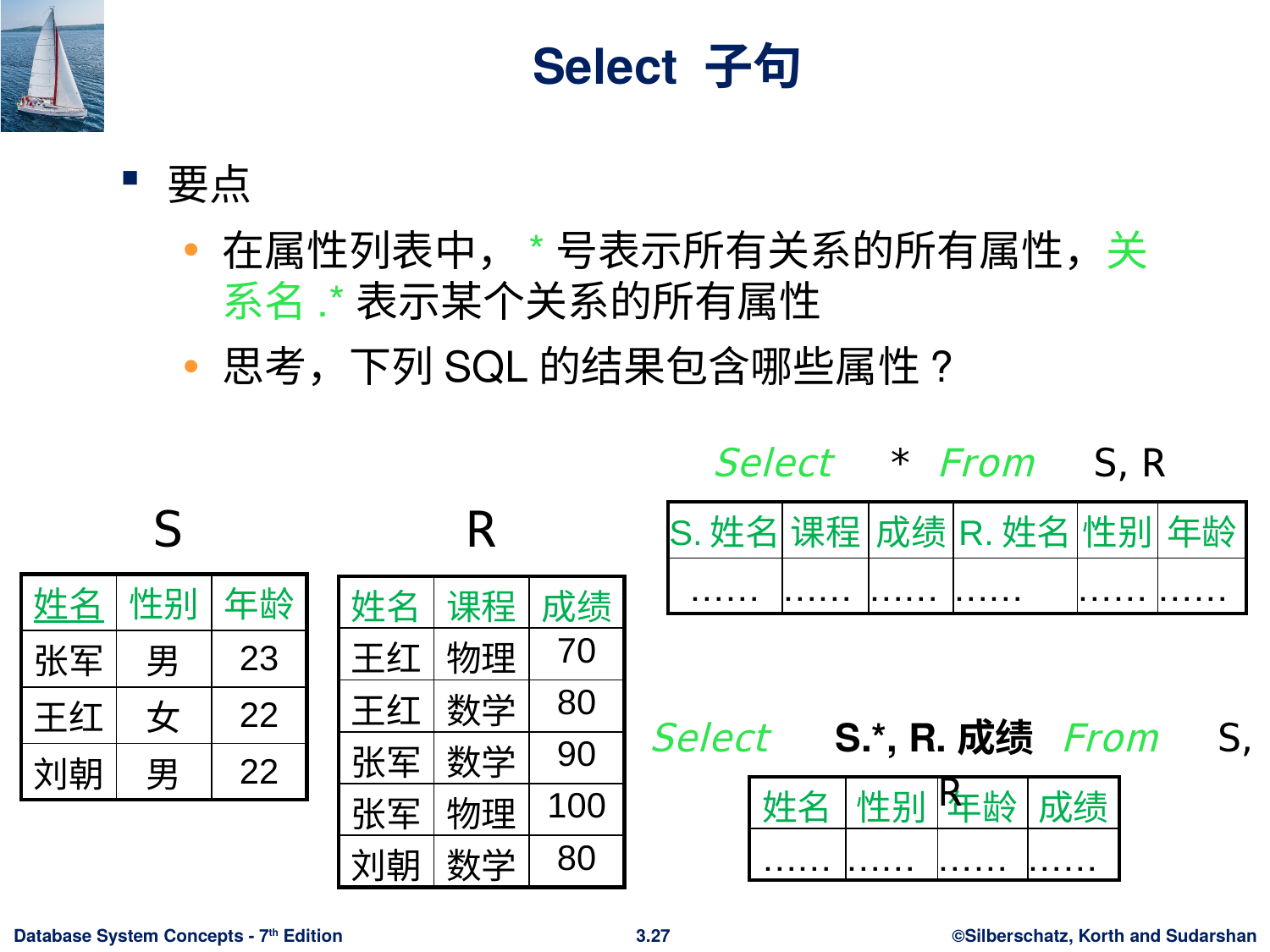

# Select 子句
要点
在属性列表中，*号表示所有关系的所有属性，关系名.*表示某个关系的所有属性
思考，下列SQL的结果包含哪些属性?

Select　*  From　S, R
S
R
| S.姓名 | 课程 | 成绩 | R.姓名 | 性别 | 年龄 |
| --- | --- | --- | --- | --- | --- |
| …… | …… | …… | …… | …… | …… |
| 姓名 | 性别 | 年龄 |
| --- | --- | --- |
| 张军 | 男 | 23 |
| 王红 | 女 | 22 |
| 刘朝 | 男 | 22 |
| 姓名 | 课程 | 成绩 |
| --- | --- | --- |
| 王红 | 物理 | 70 |
| 王红 | 数学 | 80 |
| 张军 | 数学 | 90 |
| 张军 | 物理 | 100 |
| 刘朝 | 数学 | 80 |
Select　 S.*, R.成绩  From　S, R
| 姓名 | 性别 | 年龄 | 成绩 |
| --- | --- | --- | --- |
| …… | …… | …… | …… |